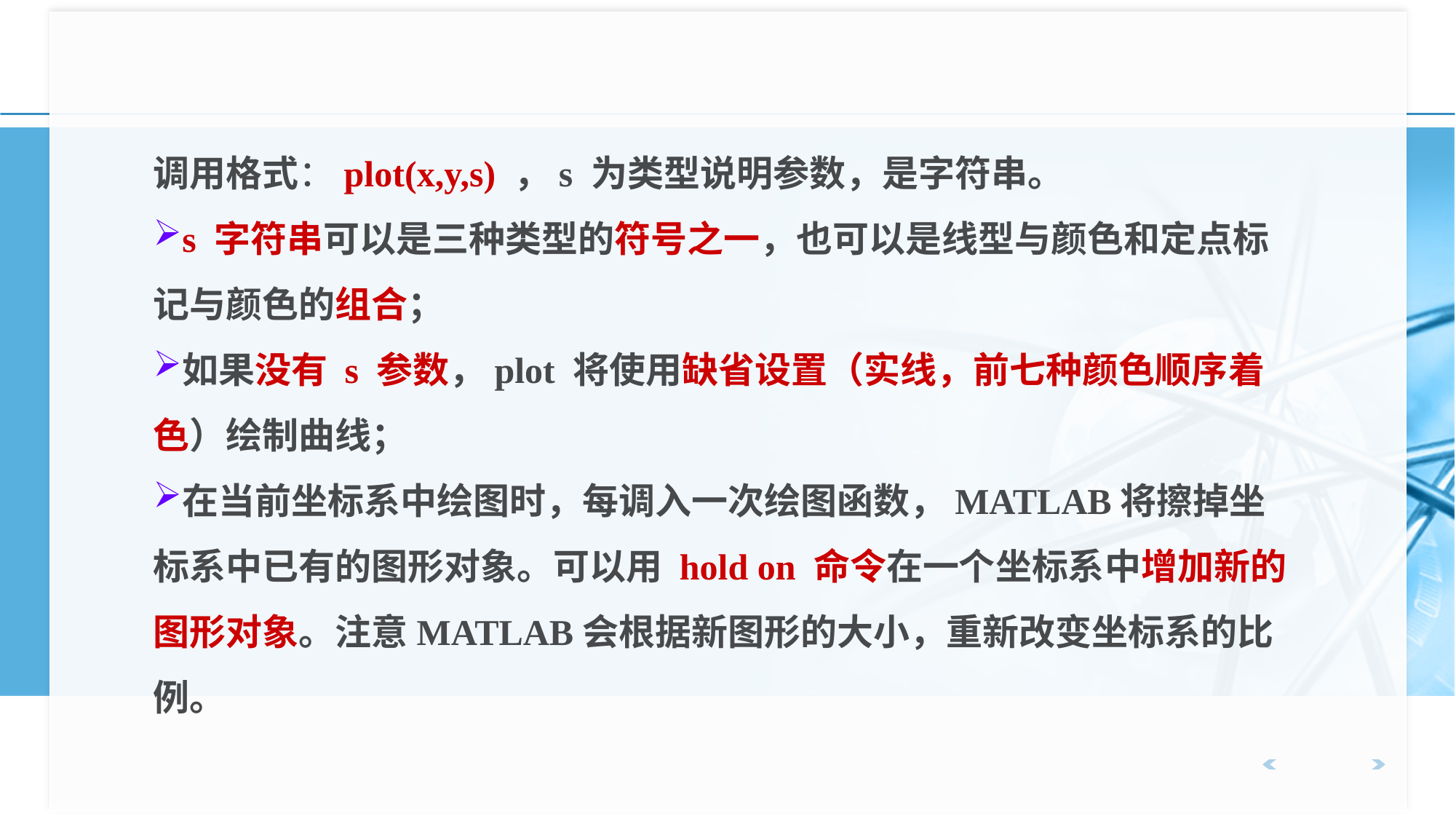

调用格式：plot(x,y,s) ，s 为类型说明参数，是字符串。
s 字符串可以是三种类型的符号之一，也可以是线型与颜色和定点标记与颜色的组合；
如果没有 s 参数，plot 将使用缺省设置（实线，前七种颜色顺序着色）绘制曲线；
在当前坐标系中绘图时，每调入一次绘图函数，MATLAB将擦掉坐标系中已有的图形对象。可以用 hold on 命令在一个坐标系中增加新的图形对象。注意MATLAB会根据新图形的大小，重新改变坐标系的比例。
10